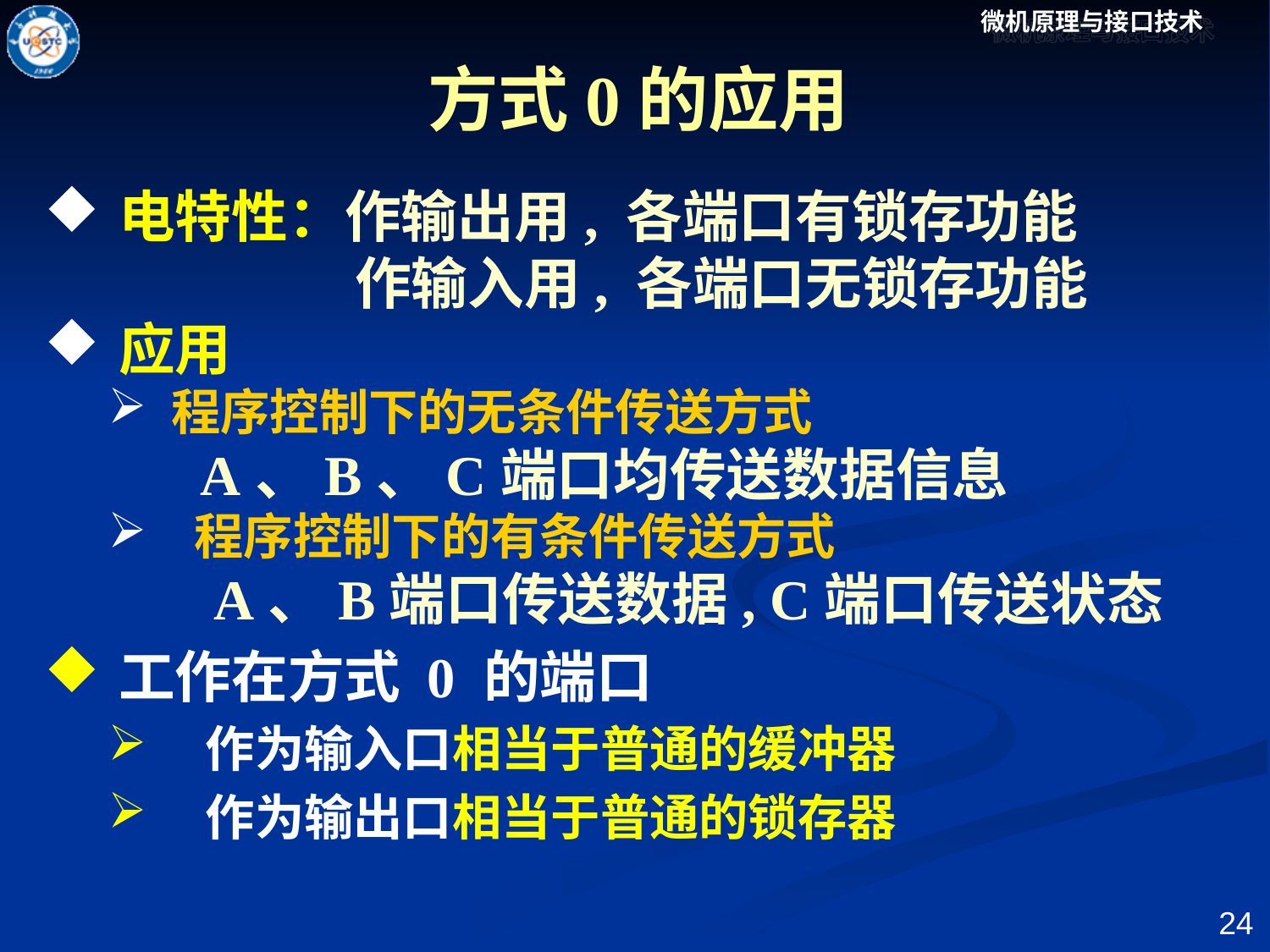

方式0的应用
电特性：作输出用, 各端口有锁存功能
                       作输入用, 各端口无锁存功能
应用
程序控制下的无条件传送方式
           A、B、C端口均传送数据信息
 程序控制下的有条件传送方式
     A、B端口传送数据, C端口传送状态
工作在方式 0 的端口
  作为输入口相当于普通的缓冲器
  作为输出口相当于普通的锁存器